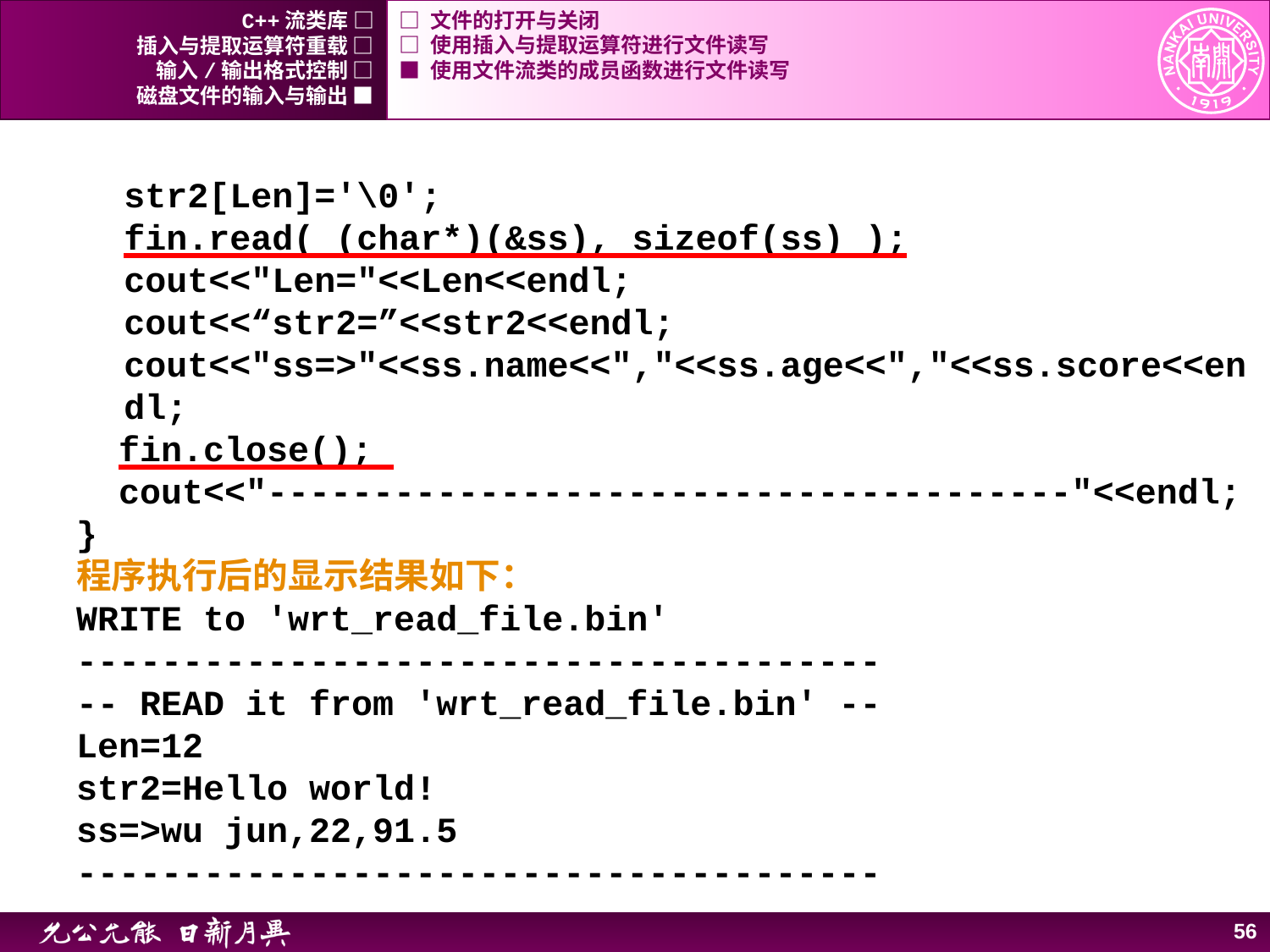

C++流类库 □
□ 文件的打开与关闭
插入与提取运算符重载 □
□ 使用插入与提取运算符进行文件读写
输入/输出格式控制 □
■ 使用文件流类的成员函数进行文件读写
磁盘文件的输入与输出 ■
	str2[Len]='\0';
	fin.read( (char*)(&ss), sizeof(ss) );
	cout<<"Len="<<Len<<endl;
	cout<<“str2=”<<str2<<endl;	   cout<<"ss=>"<<ss.name<<","<<ss.age<<","<<ss.score<<endl;
  fin.close();
  cout<<"--------------------------------------"<<endl;
}
程序执行后的显示结果如下：
WRITE to 'wrt_read_file.bin'
--------------------------------------
-- READ it from 'wrt_read_file.bin' --
Len=12
str2=Hello world!
ss=>wu jun,22,91.5
--------------------------------------
56